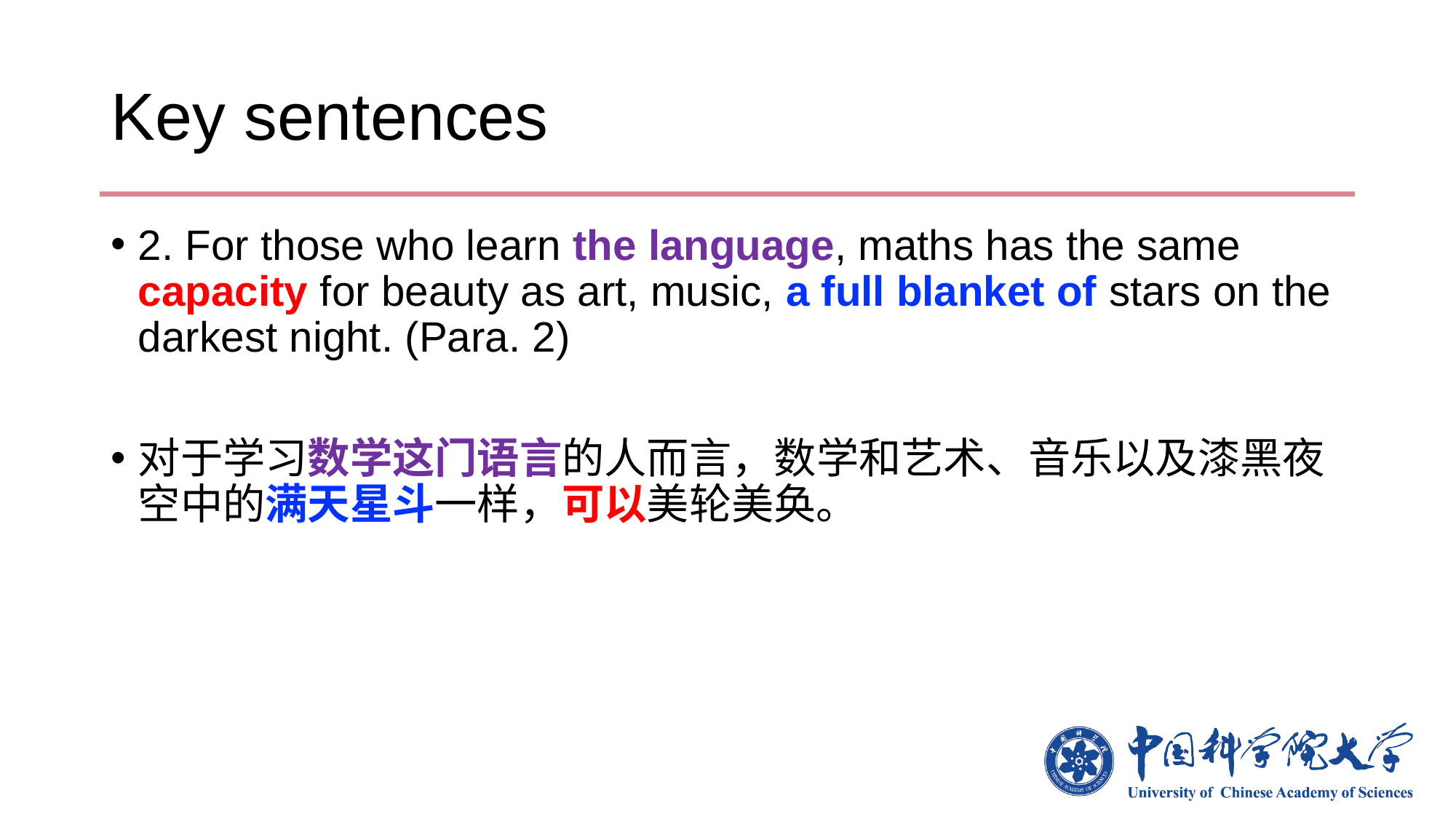

# Key sentences
2. For those who learn the language, maths has the same capacity for beauty as art, music, a full blanket of stars on the darkest night. (Para. 2)

对于学习数学这门语言的人而言，数学和艺术、音乐以及漆黑夜空中的满天星斗一样，可以美轮美奂。